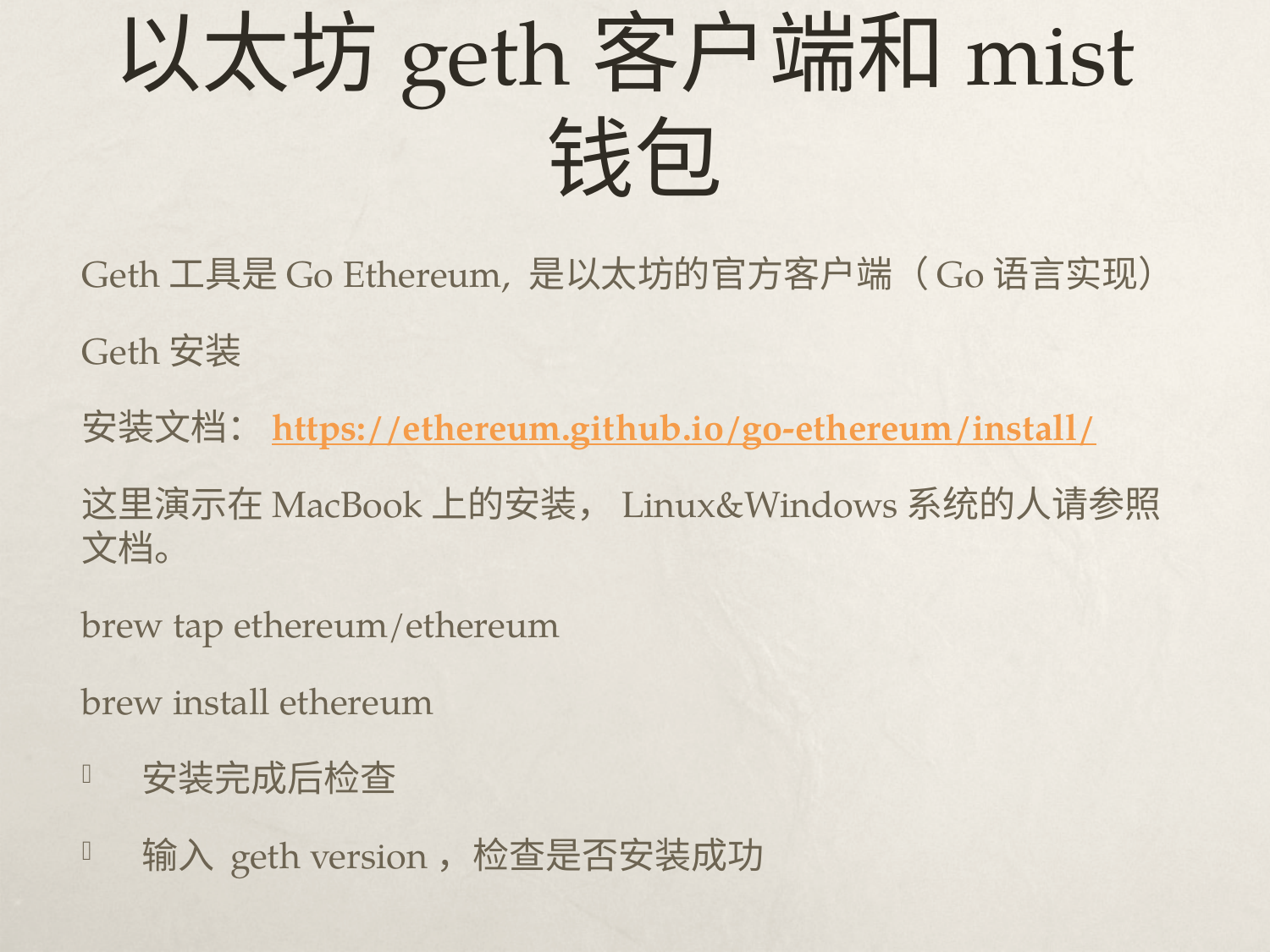

# 以太坊geth客户端和mist钱包
Geth工具是Go Ethereum, 是以太坊的官方客户端（Go语言实现）
Geth安装
安装文档：https://ethereum.github.io/go-ethereum/install/
这里演示在MacBook上的安装，Linux&Windows系统的人请参照文档。
brew tap ethereum/ethereum
brew install ethereum
安装完成后检查
输入 geth version，检查是否安装成功